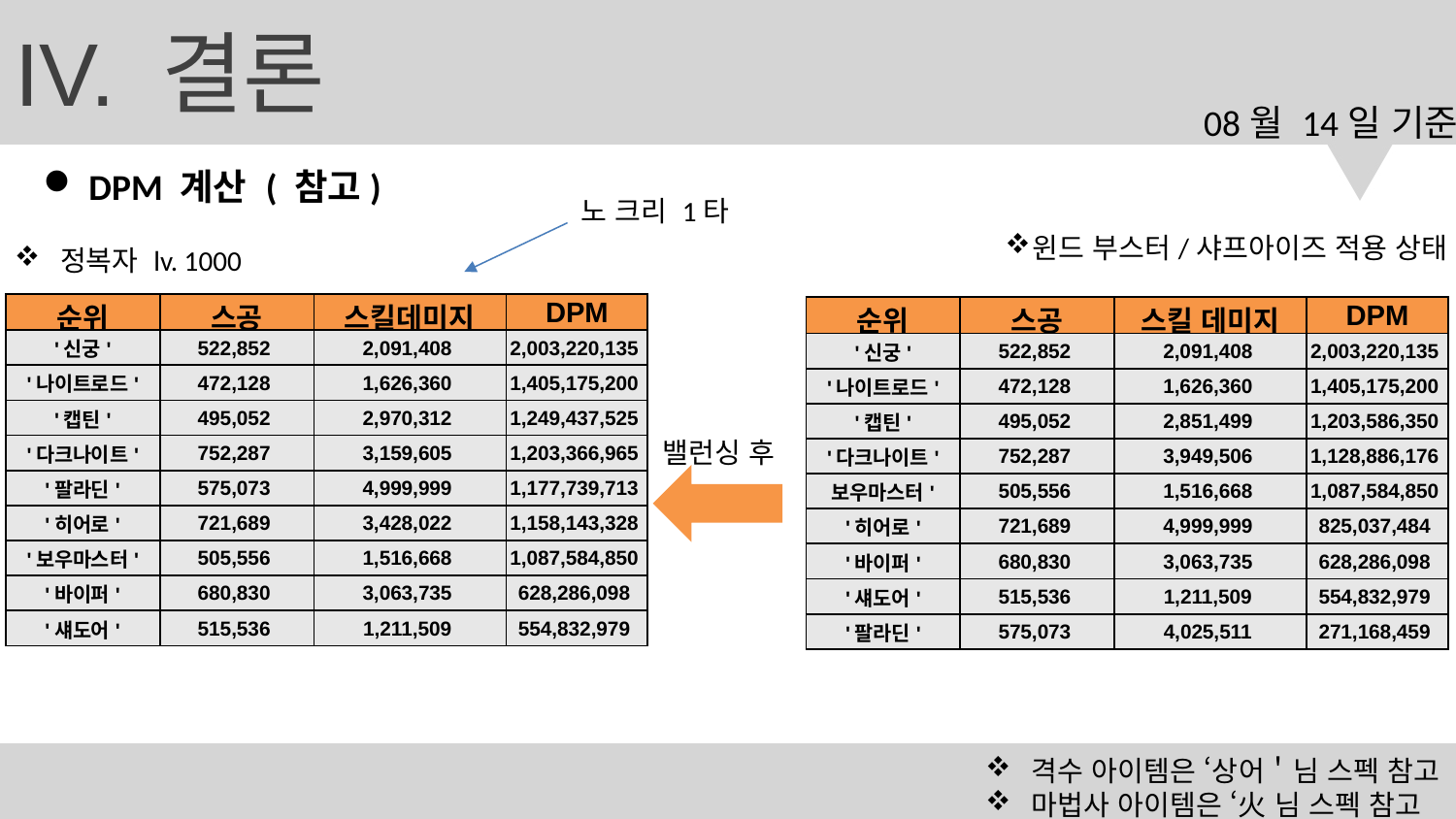

# IV. 결론
08월 14일 기준
DPM 계산 ( 참고)
노 크리 1타
윈드 부스터/샤프아이즈 적용 상태
정복자 lv. 1000
| 순위 | 스공 | 스킬데미지 | DPM |
| --- | --- | --- | --- |
| '신궁' | 522,852 | 2,091,408 | 2,003,220,135 |
| '나이트로드' | 472,128 | 1,626,360 | 1,405,175,200 |
| '캡틴' | 495,052 | 2,970,312 | 1,249,437,525 |
| '다크나이트' | 752,287 | 3,159,605 | 1,203,366,965 |
| '팔라딘' | 575,073 | 4,999,999 | 1,177,739,713 |
| '히어로' | 721,689 | 3,428,022 | 1,158,143,328 |
| '보우마스터' | 505,556 | 1,516,668 | 1,087,584,850 |
| '바이퍼' | 680,830 | 3,063,735 | 628,286,098 |
| '섀도어' | 515,536 | 1,211,509 | 554,832,979 |
| 순위 | 스공 | 스킬 데미지 | DPM |
| --- | --- | --- | --- |
| '신궁' | 522,852 | 2,091,408 | 2,003,220,135 |
| '나이트로드' | 472,128 | 1,626,360 | 1,405,175,200 |
| '캡틴' | 495,052 | 2,851,499 | 1,203,586,350 |
| '다크나이트' | 752,287 | 3,949,506 | 1,128,886,176 |
| 보우마스터' | 505,556 | 1,516,668 | 1,087,584,850 |
| '히어로' | 721,689 | 4,999,999 | 825,037,484 |
| '바이퍼' | 680,830 | 3,063,735 | 628,286,098 |
| '섀도어' | 515,536 | 1,211,509 | 554,832,979 |
| '팔라딘' | 575,073 | 4,025,511 | 271,168,459 |
밸런싱 후

격수 아이템은 ‘상어＇님 스펙 참고
마법사 아이템은 ‘火 님 스펙 참고